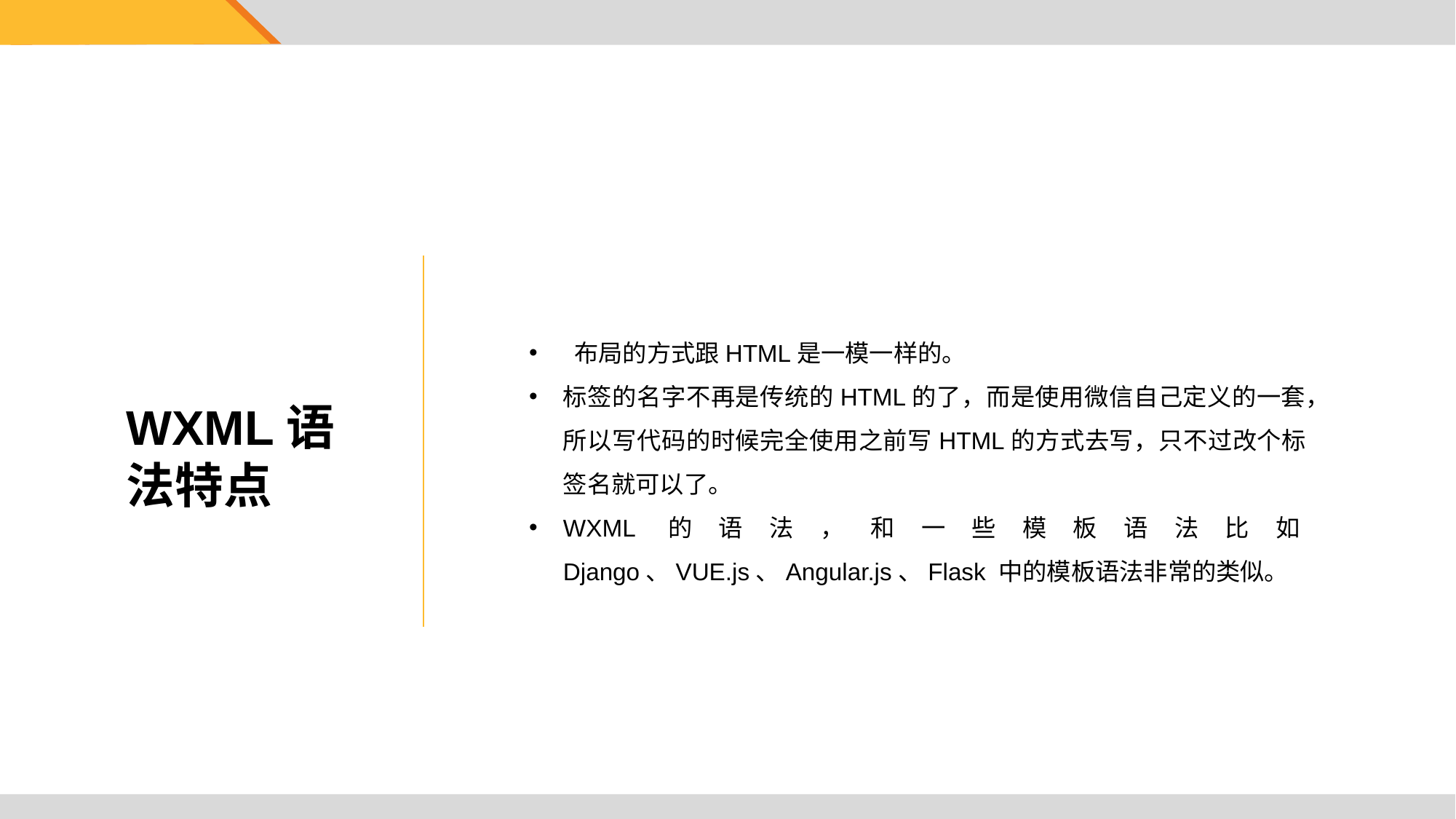

布局的方式跟HTML是一模一样的。
标签的名字不再是传统的HTML的了，而是使用微信自己定义的一套，所以写代码的时候完全使用之前写HTML的方式去写，只不过改个标签名就可以了。
WXML的语法，和一些模板语法比如Django、VUE.js、Angular.js、Flask 中的模板语法非常的类似。
WXML语
法特点